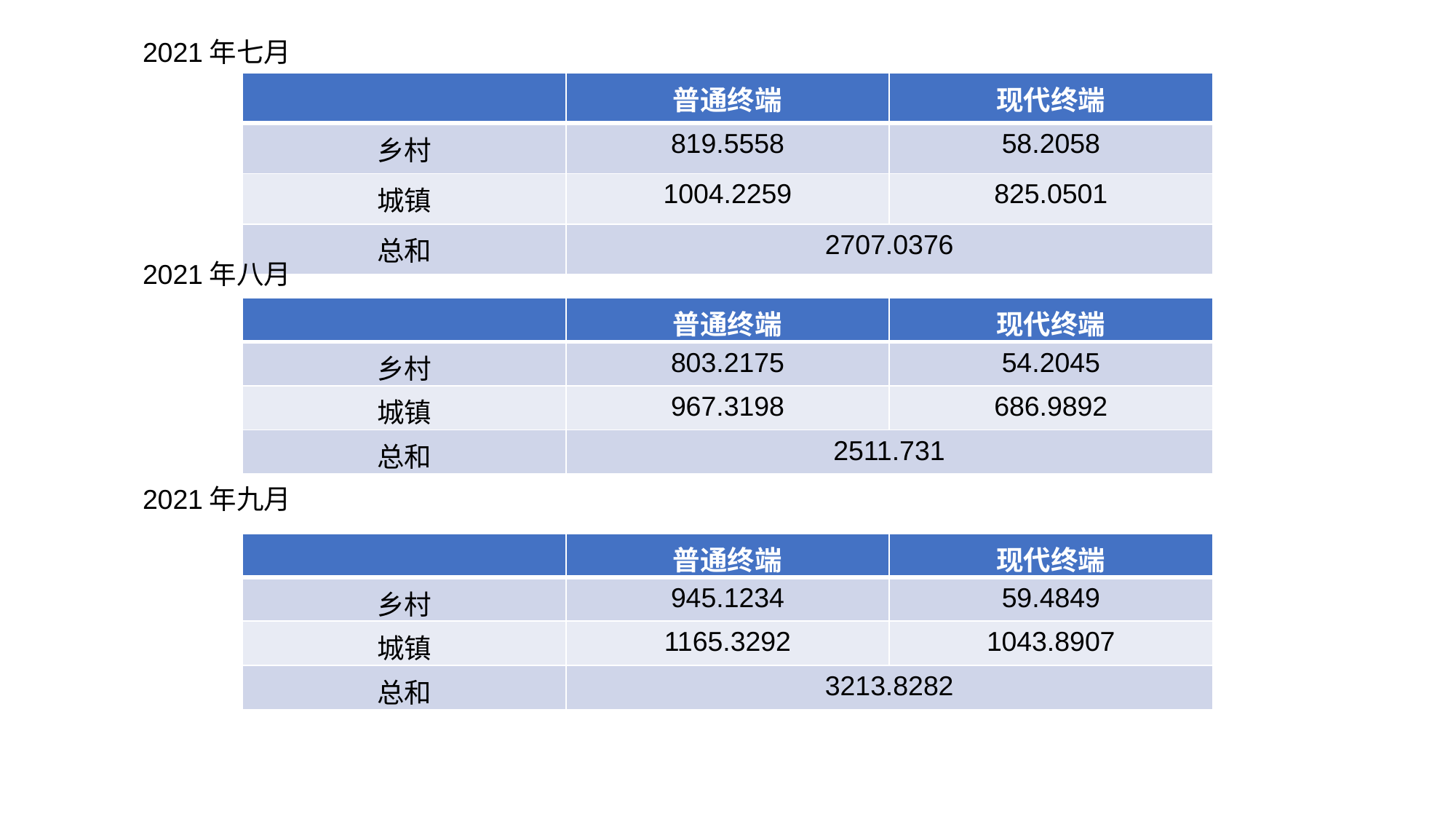

2021年七月
|  | 普通终端 | 现代终端 |
| --- | --- | --- |
| 乡村 | 819.5558 | 58.2058 |
| 城镇 | 1004.2259 | 825.0501 |
| 总和 | 2707.0376 |  |
2021年八月
|  | 普通终端 | 现代终端 |
| --- | --- | --- |
| 乡村 | 803.2175 | 54.2045 |
| 城镇 | 967.3198 | 686.9892 |
| 总和 | 2511.731 |  |
2021年九月
|  | 普通终端 | 现代终端 |
| --- | --- | --- |
| 乡村 | 945.1234 | 59.4849 |
| 城镇 | 1165.3292 | 1043.8907 |
| 总和 | 3213.8282 |  |